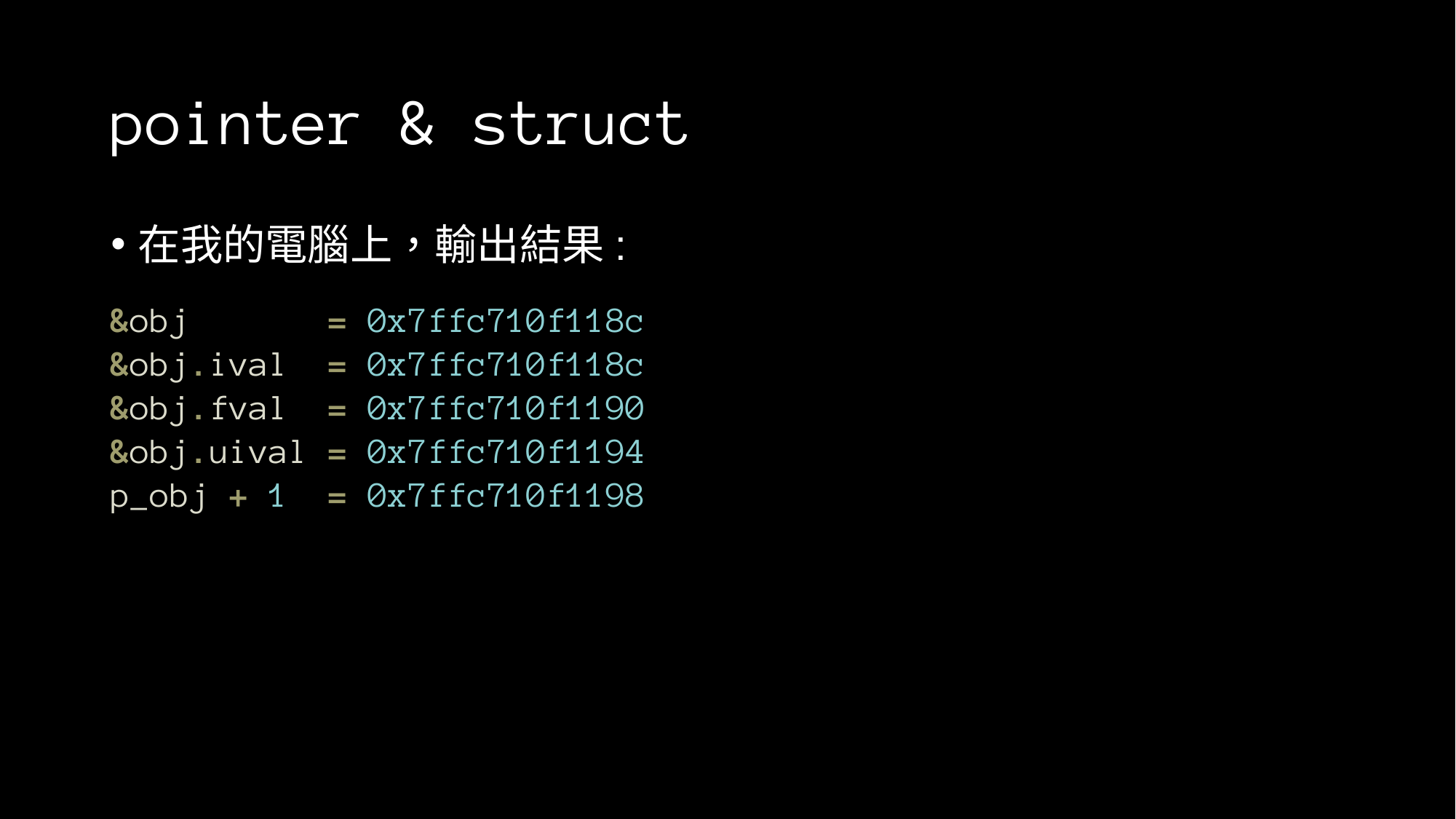

# pointer & struct
在我的電腦上，輸出結果:
&obj       = 0x7ffc710f118c
&obj.ival  = 0x7ffc710f118c
&obj.fval  = 0x7ffc710f1190
&obj.uival = 0x7ffc710f1194
p_obj + 1  = 0x7ffc710f1198